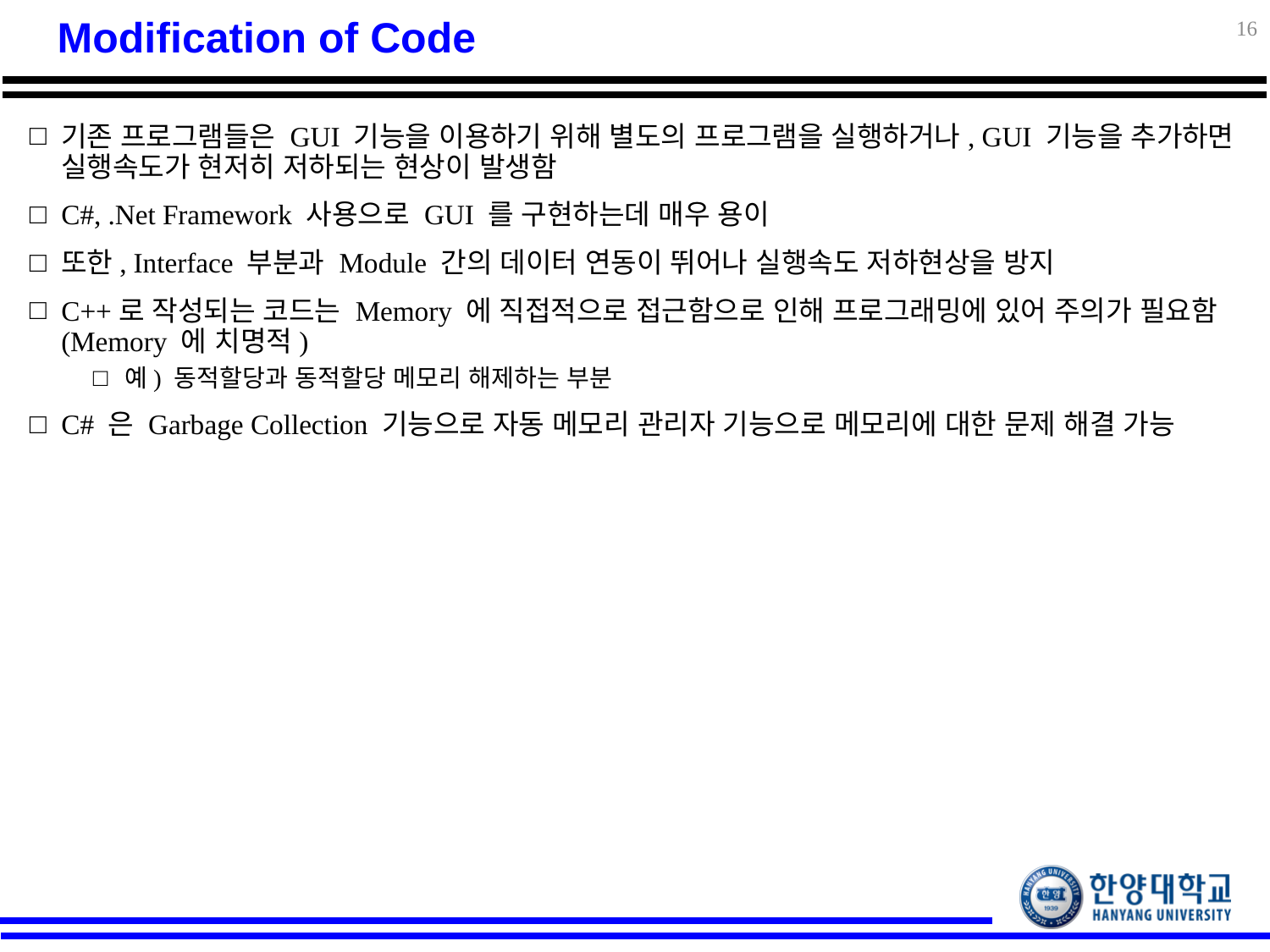

16
# Modification of Code
기존 프로그램들은 GUI 기능을 이용하기 위해 별도의 프로그램을 실행하거나, GUI 기능을 추가하면 실행속도가 현저히 저하되는 현상이 발생함
C#, .Net Framework 사용으로 GUI 를 구현하는데 매우 용이
또한, Interface 부분과 Module 간의 데이터 연동이 뛰어나 실행속도 저하현상을 방지
C++로 작성되는 코드는 Memory 에 직접적으로 접근함으로 인해 프로그래밍에 있어 주의가 필요함 (Memory 에 치명적)
예) 동적할당과 동적할당 메모리 해제하는 부분
C# 은 Garbage Collection 기능으로 자동 메모리 관리자 기능으로 메모리에 대한 문제 해결 가능